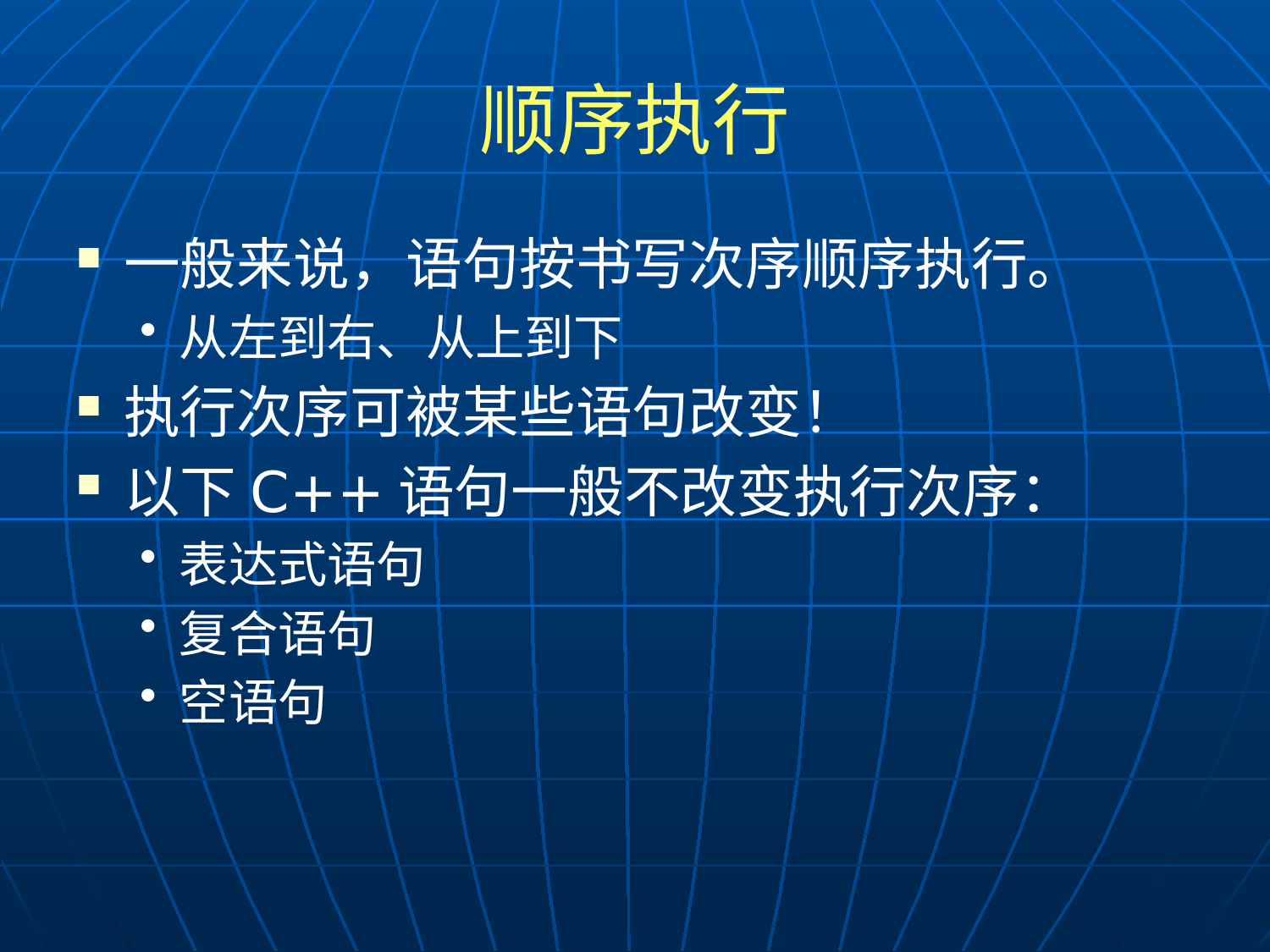

# 顺序执行
一般来说，语句按书写次序顺序执行。
从左到右、从上到下
执行次序可被某些语句改变！
以下C++语句一般不改变执行次序：
表达式语句
复合语句
空语句